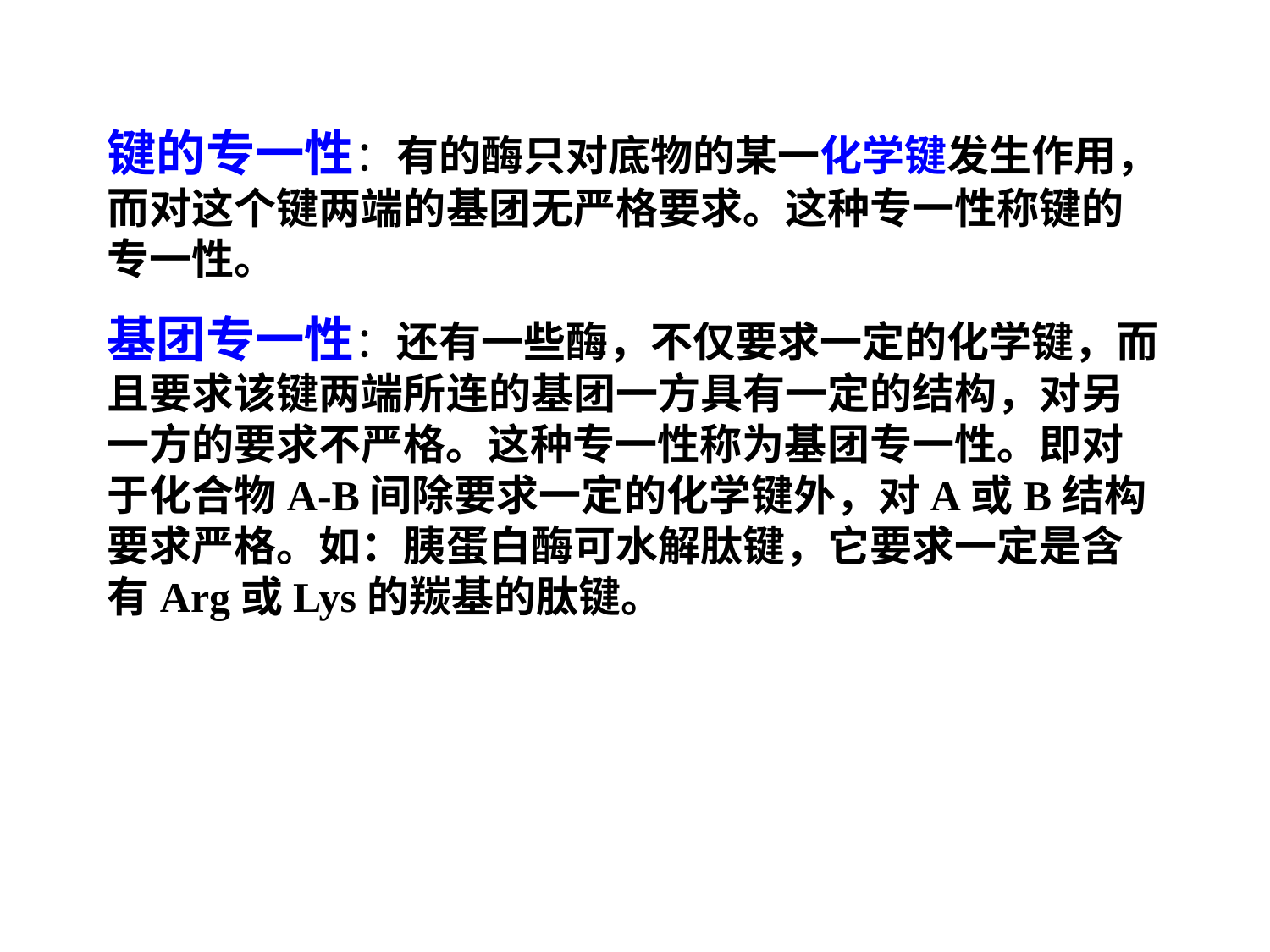

键的专一性：有的酶只对底物的某一化学键发生作用，而对这个键两端的基团无严格要求。这种专一性称键的专一性。
基团专一性：还有一些酶，不仅要求一定的化学键，而且要求该键两端所连的基团一方具有一定的结构，对另一方的要求不严格。这种专一性称为基团专一性。即对于化合物A-B间除要求一定的化学键外，对A或B结构要求严格。如：胰蛋白酶可水解肽键，它要求一定是含有Arg或Lys的羰基的肽键。